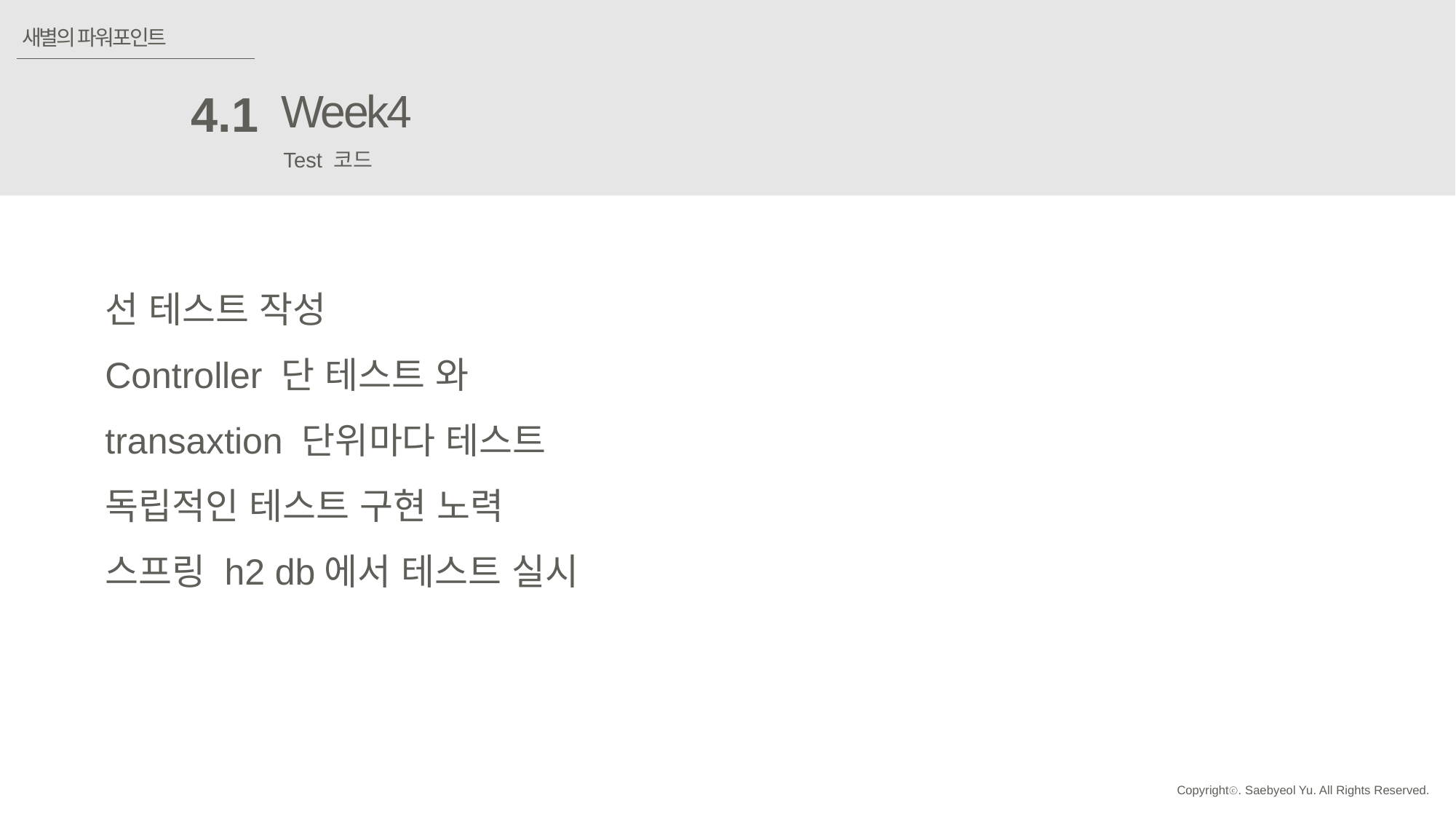

새별의 파워포인트
Week4
4.1
Test 코드
선 테스트 작성
Controller 단 테스트 와 transaxtion 단위마다 테스트
독립적인 테스트 구현 노력
스프링 h2 db에서 테스트 실시